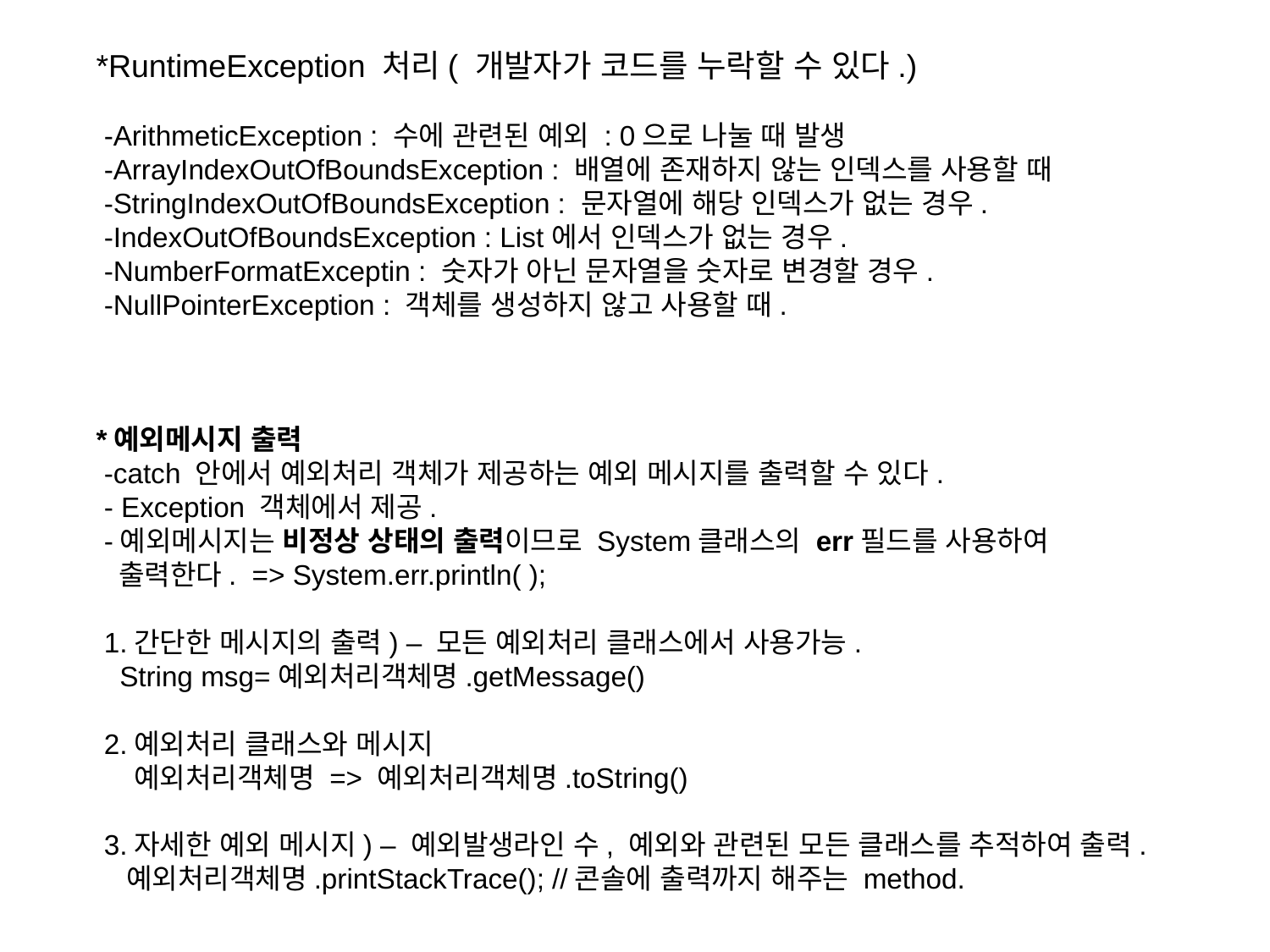

*RuntimeException 처리( 개발자가 코드를 누락할 수 있다.)

 -ArithmeticException : 수에 관련된 예외 : 0으로 나눌 때 발생
 -ArrayIndexOutOfBoundsException : 배열에 존재하지 않는 인덱스를 사용할 때
 -StringIndexOutOfBoundsException : 문자열에 해당 인덱스가 없는 경우.
 -IndexOutOfBoundsException : List에서 인덱스가 없는 경우.
 -NumberFormatExceptin : 숫자가 아닌 문자열을 숫자로 변경할 경우.
 -NullPointerException : 객체를 생성하지 않고 사용할 때.

*예외메시지 출력
 -catch 안에서 예외처리 객체가 제공하는 예외 메시지를 출력할 수 있다.
 - Exception 객체에서 제공.
 -예외메시지는 비정상 상태의 출력이므로 System클래스의 err필드를 사용하여
  출력한다.  => System.err.println( );

 1.간단한 메시지의 출력) – 모든 예외처리 클래스에서 사용가능.
   String msg=예외처리객체명.getMessage()

 2.예외처리 클래스와 메시지
    예외처리객체명 => 예외처리객체명.toString()

 3.자세한 예외 메시지) – 예외발생라인 수, 예외와 관련된 모든 클래스를 추적하여 출력.
   예외처리객체명.printStackTrace(); //콘솔에 출력까지 해주는 method.